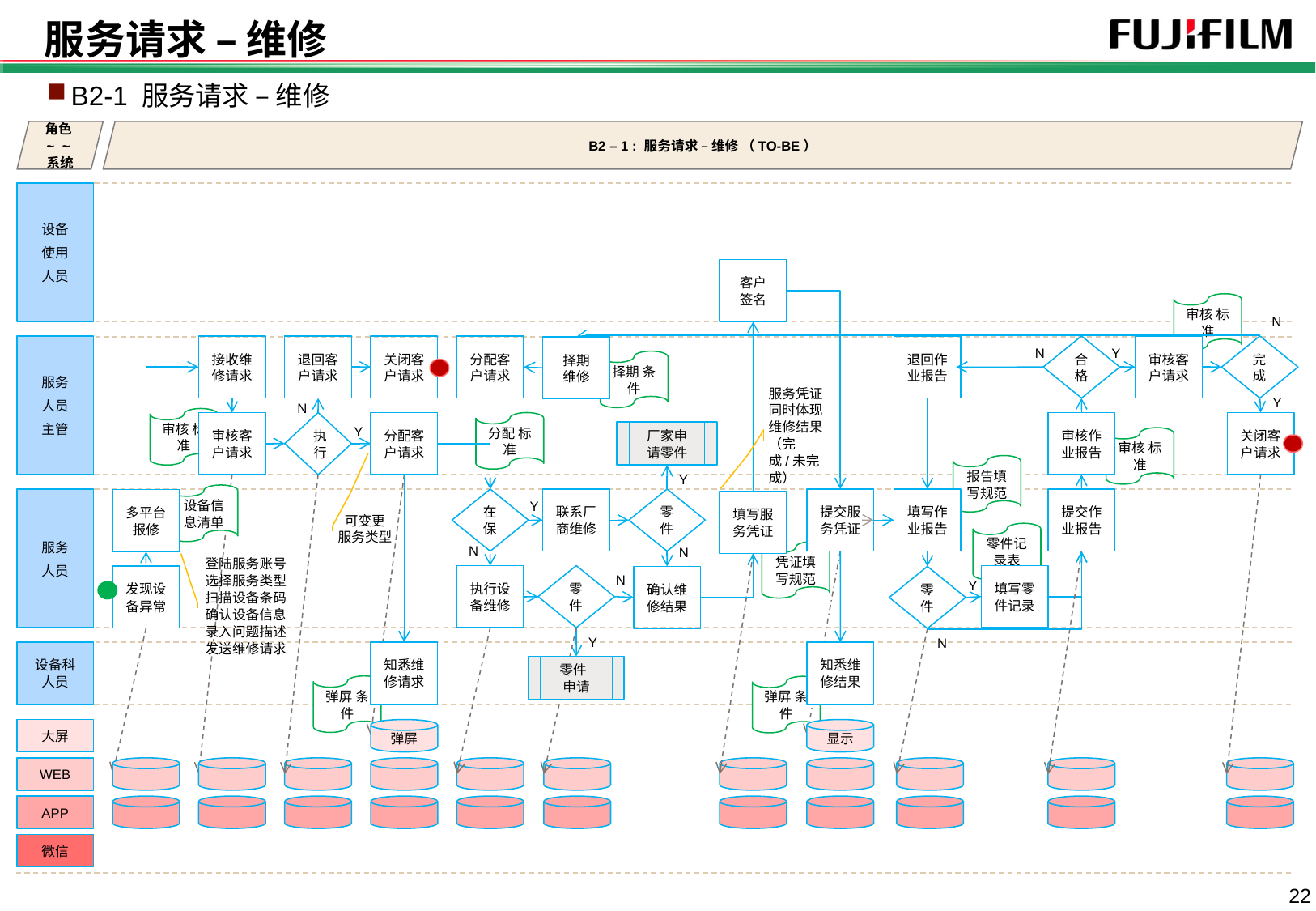

# 服务请求 – 维修
B2-1 服务请求 – 维修
角色~  ~系统
B2 – 1 : 服务请求 – 维修 （TO-BE）
设备
使用
人员
客户 签名
审核 标准
N
服务
人员
主管
接收维修请求
退回客户请求
关闭客户请求
分配客户请求
退回作业报告
合格
审核客户请求
完成
择期 维修
N
Y
择期 条件

Y
N
审核 标准
审核客户请求
执行
分配客户请求
分配 标准
审核作业报告
关闭客户请求
Y
厂家申请零件
审核 标准
服务凭证同时体现维修结果（完成/未完成）

报告填写规范
Y
设备信息清单
提交服务凭证
填写作业报告
服务
人员
在保
联系厂商维修
零件
提交作业报告
多平台报修
Y
填写服务凭证
零件记录表
可变更 服务类型
N
N
凭证填写规范
N
执行设备维修
零件
填写零件记录
发现设备异常
确认维修结果
零件
Y

登陆服务账号选择服务类型扫描设备条码确认设备信息录入问题描述发送维修请求
Y
N
设备科人员
知悉维修请求
知悉维修结果
零件   申请
弹屏 条件
弹屏 条件
大屏
弹屏
显示
WEB

APP

微信